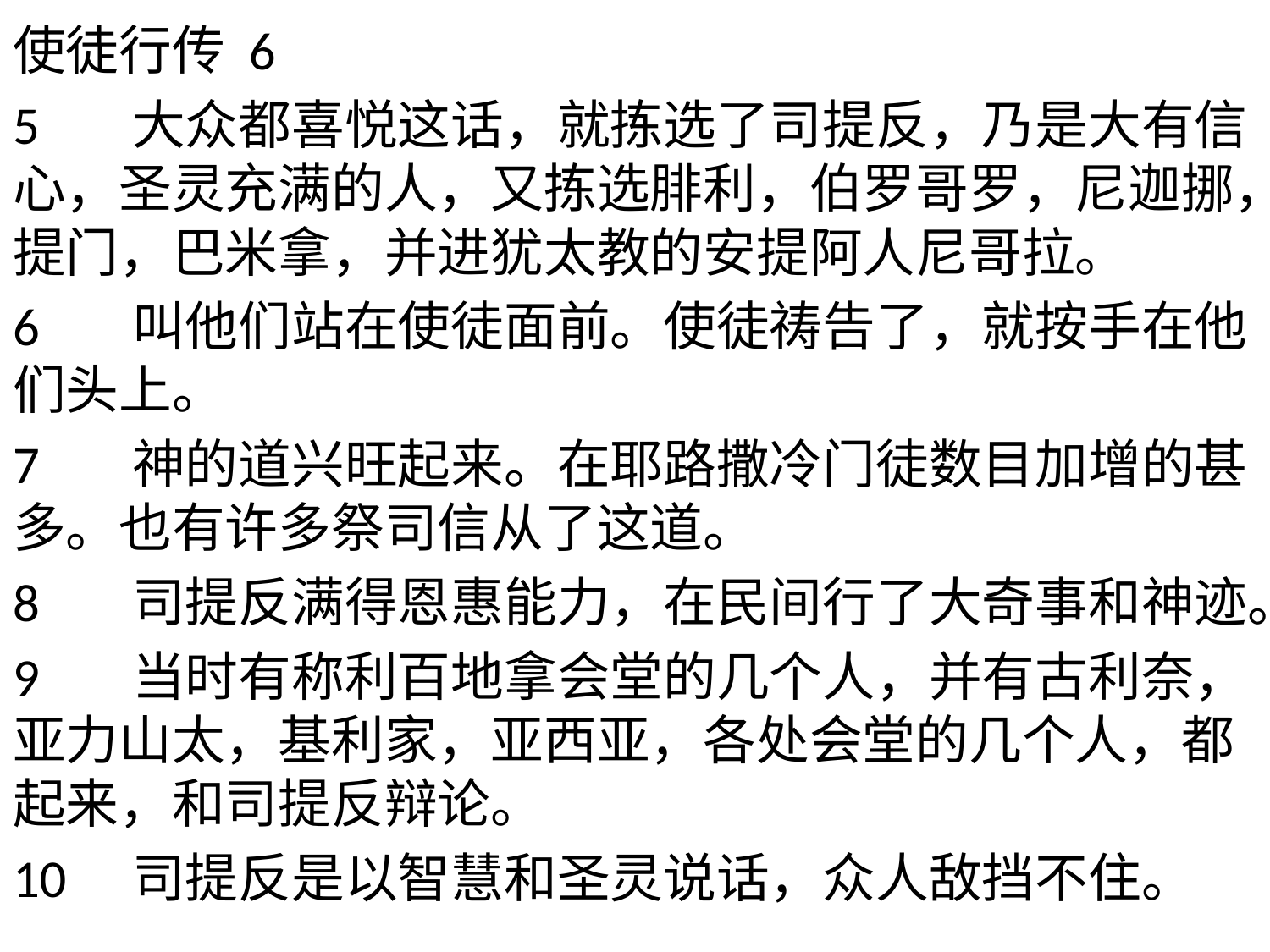

使徒行传 6
5	大众都喜悦这话，就拣选了司提反，乃是大有信心，圣灵充满的人，又拣选腓利，伯罗哥罗，尼迦挪，提门，巴米拿，并进犹太教的安提阿人尼哥拉。
6	叫他们站在使徒面前。使徒祷告了，就按手在他们头上。
7	神的道兴旺起来。在耶路撒冷门徒数目加增的甚多。也有许多祭司信从了这道。
8	司提反满得恩惠能力，在民间行了大奇事和神迹。
9	当时有称利百地拿会堂的几个人，并有古利奈，亚力山太，基利家，亚西亚，各处会堂的几个人，都起来，和司提反辩论。
10	司提反是以智慧和圣灵说话，众人敌挡不住。